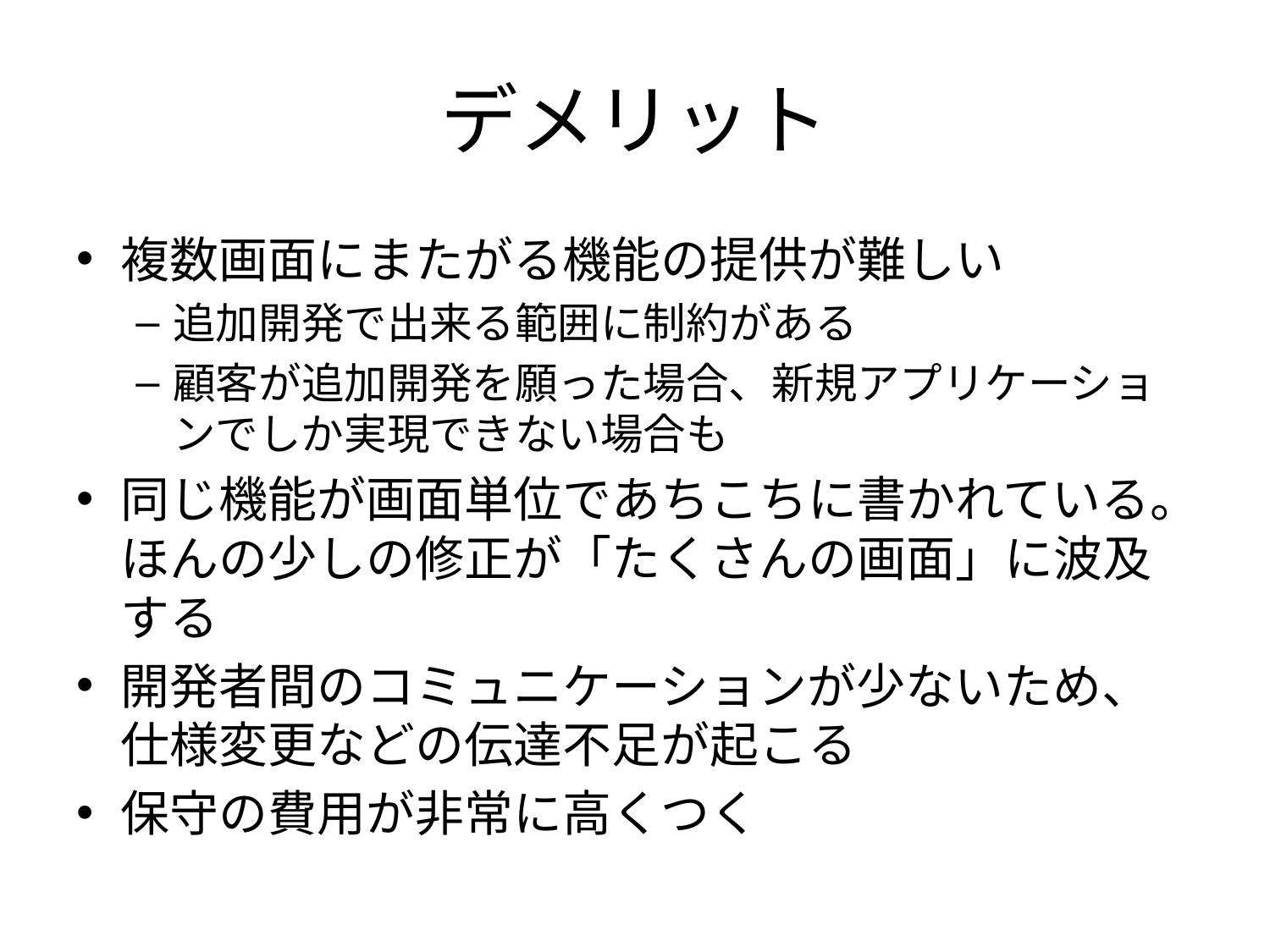

# デメリット
複数画面にまたがる機能の提供が難しい
追加開発で出来る範囲に制約がある
顧客が追加開発を願った場合、新規アプリケーションでしか実現できない場合も
同じ機能が画面単位であちこちに書かれている。ほんの少しの修正が「たくさんの画面」に波及する
開発者間のコミュニケーションが少ないため、仕様変更などの伝達不足が起こる
保守の費用が非常に高くつく